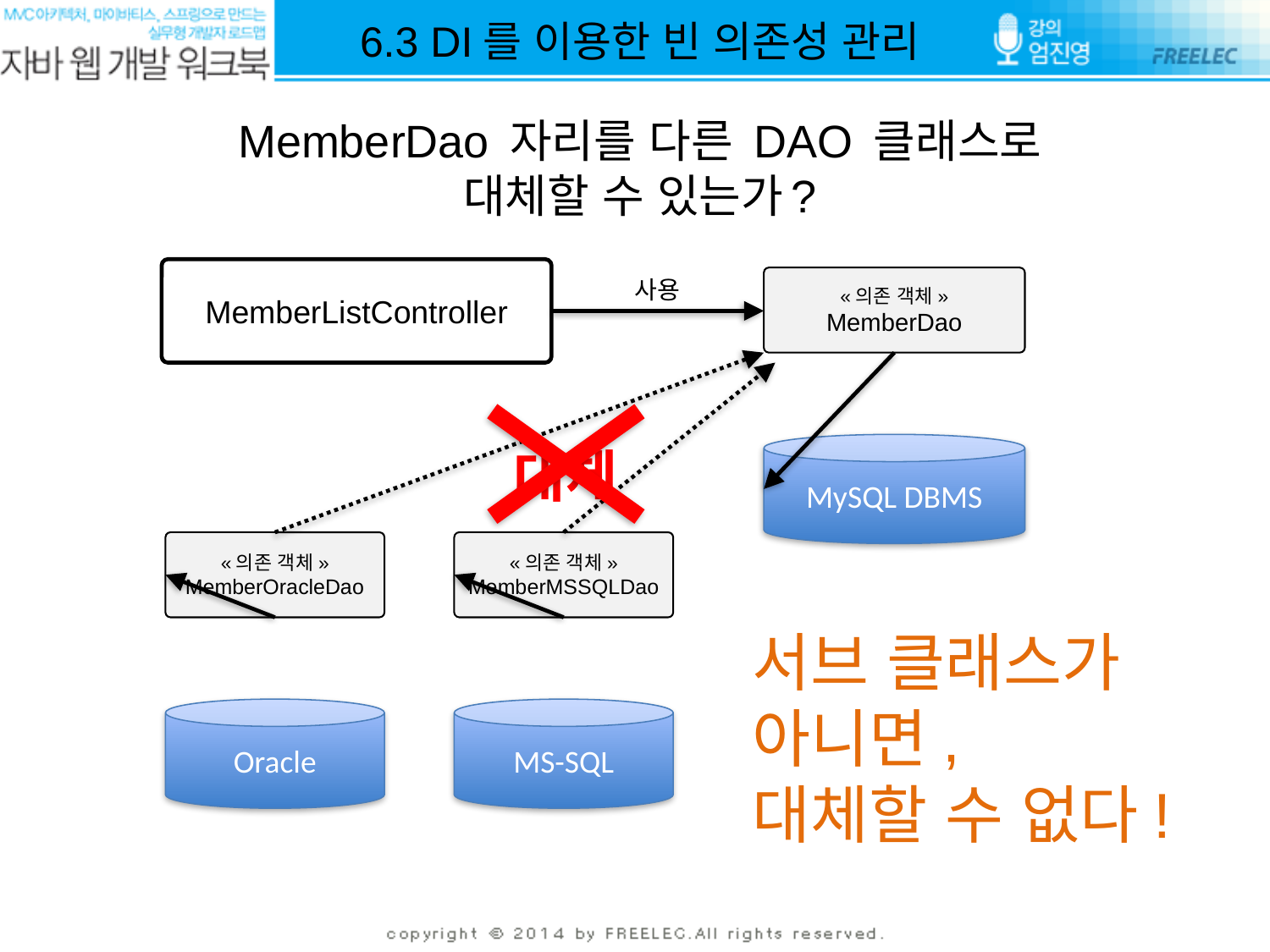

6.3 DI를 이용한 빈 의존성 관리
MemberDao 자리를 다른 DAO 클래스로
대체할 수 있는가?
MemberListController
«의존 객체»
MemberDao
사용

대체
MySQL DBMS
«의존 객체»
MemberOracleDao
«의존 객체»
MemberMSSQLDao
서브 클래스가 아니면,
대체할 수 없다!
Oracle
MS-SQL